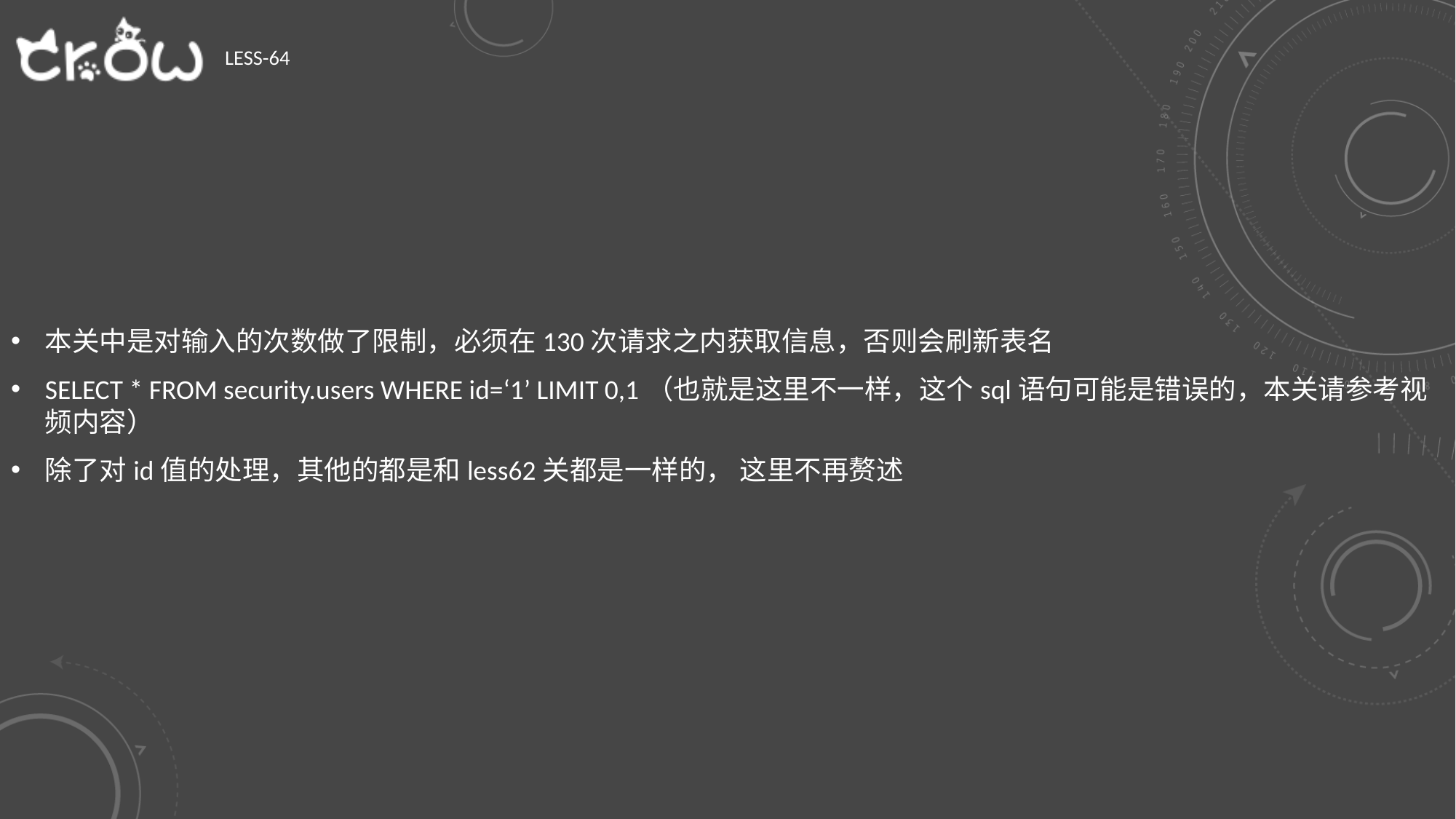

# Less-64
本关中是对输入的次数做了限制，必须在130次请求之内获取信息，否则会刷新表名
SELECT * FROM security.users WHERE id=‘1’ LIMIT 0,1（也就是这里不一样，这个sql语句可能是错误的，本关请参考视频内容）
除了对id值的处理，其他的都是和less62关都是一样的， 这里不再赘述